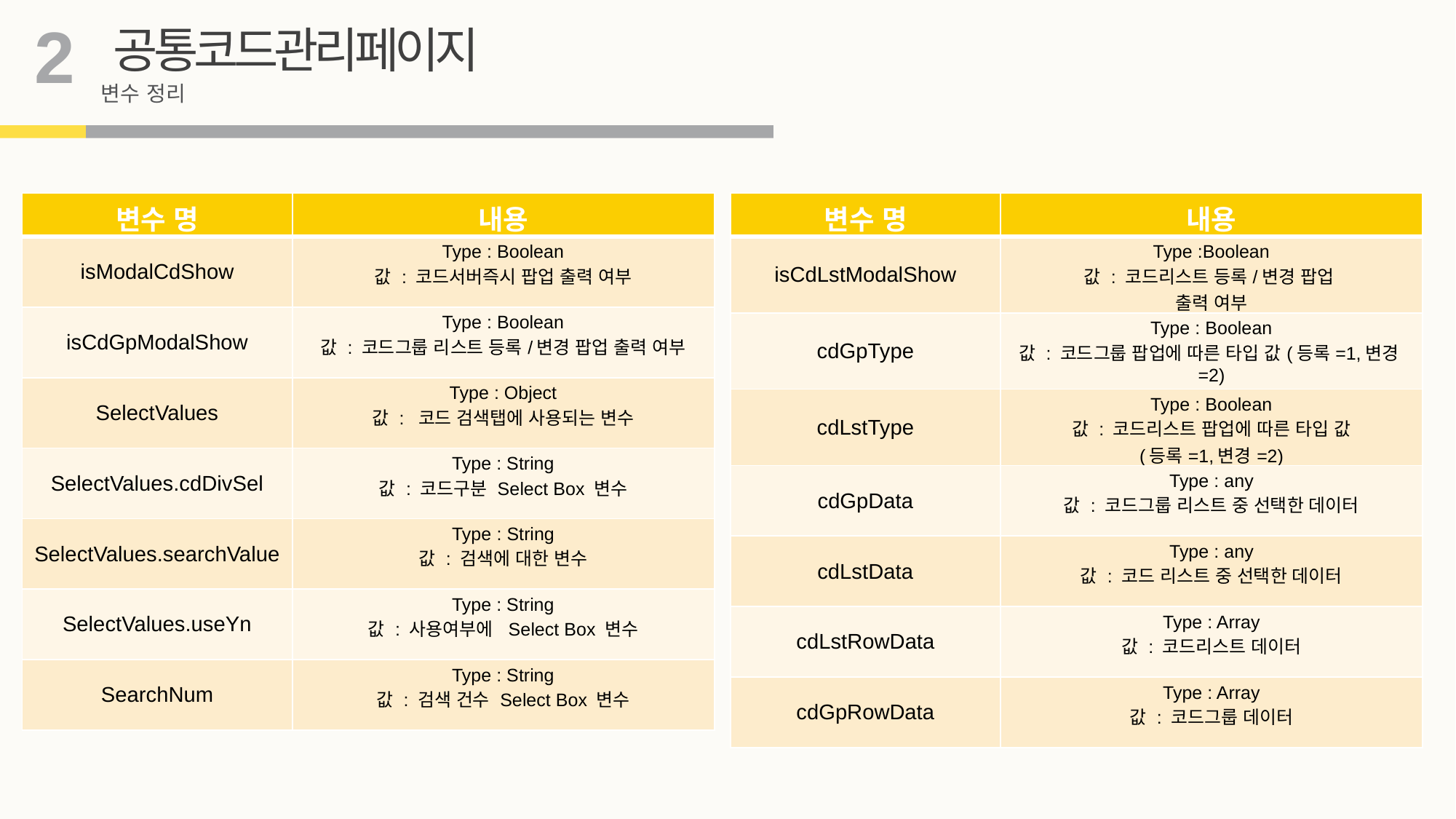

2
공통코드관리페이지
변수 정리

| 변수 명 | 내용 |
| --- | --- |
| isModalCdShow | Type : Boolean 값 : 코드서버즉시 팝업 출력 여부 |
| isCdGpModalShow | Type : Boolean 값 : 코드그룹 리스트 등록/변경 팝업 출력 여부 |
| SelectValues | Type : Object 값 : 코드 검색탭에 사용되는 변수 |
| SelectValues.cdDivSel | Type : String 값 : 코드구분 Select Box 변수 |
| SelectValues.searchValue | Type : String 값 : 검색에 대한 변수 |
| SelectValues.useYn | Type : String 값 : 사용여부에 Select Box 변수 |
| SearchNum | Type : String 값 : 검색 건수 Select Box 변수 |
| 변수 명 | 내용 |
| --- | --- |
| isCdLstModalShow | Type :Boolean 값 : 코드리스트 등록/변경 팝업 출력 여부 |
| cdGpType | Type : Boolean 값 : 코드그룹 팝업에 따른 타입 값(등록=1,변경=2) |
| cdLstType | Type : Boolean 값 : 코드리스트 팝업에 따른 타입 값 (등록=1,변경=2) |
| cdGpData | Type : any 값 : 코드그룹 리스트 중 선택한 데이터 |
| cdLstData | Type : any 값 : 코드 리스트 중 선택한 데이터 |
| cdLstRowData | Type : Array 값 : 코드리스트 데이터 |
| cdGpRowData | Type : Array 값 : 코드그룹 데이터 |